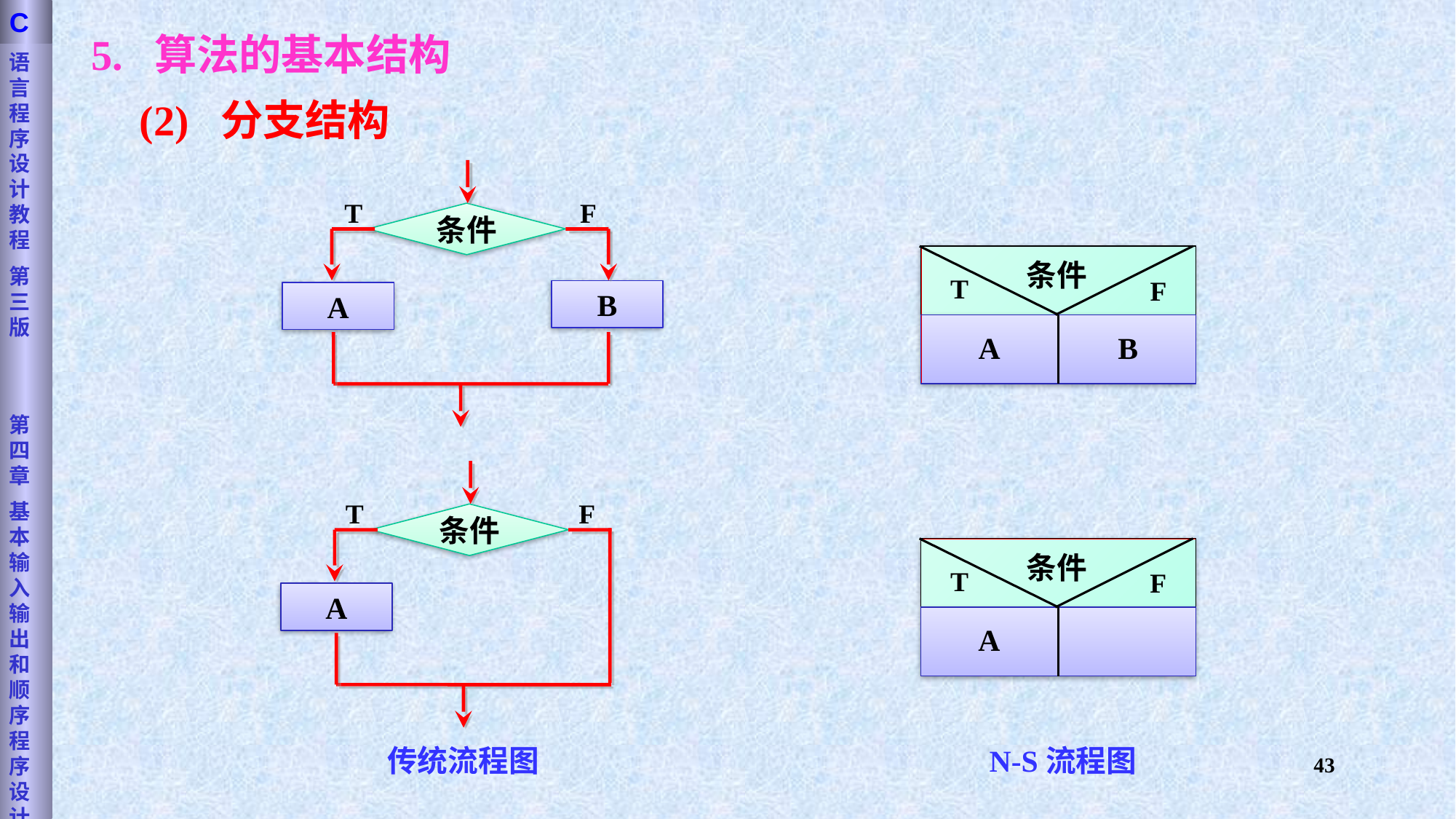

语言程序设计教程
第三版

第四章
基本输入输出和顺序程序设计
C
5.  算法的基本结构
(2)  分支结构

T
F
条件

B
A

T
F
条件

A
传统流程图

条件
T
F

A
B

条件
T
F

A
N-S流程图
43